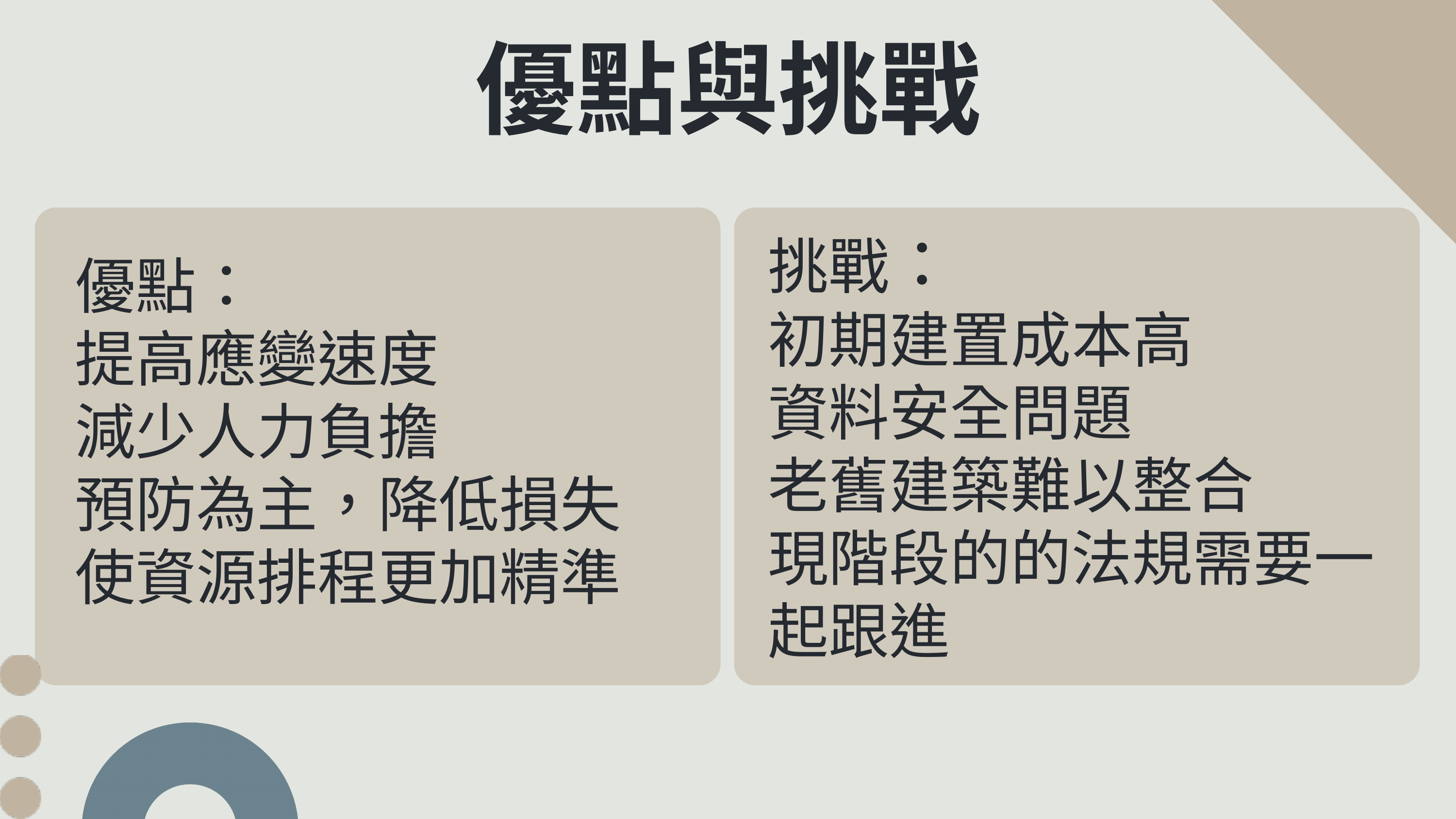

優點與挑戰

挑戰：
初期建置成本高
資料安全問題
老舊建築難以整合
現階段的的法規需要一起跟進
優點：
提高應變速度
減少人力負擔
預防為主，降低損失
使資源排程更加精準